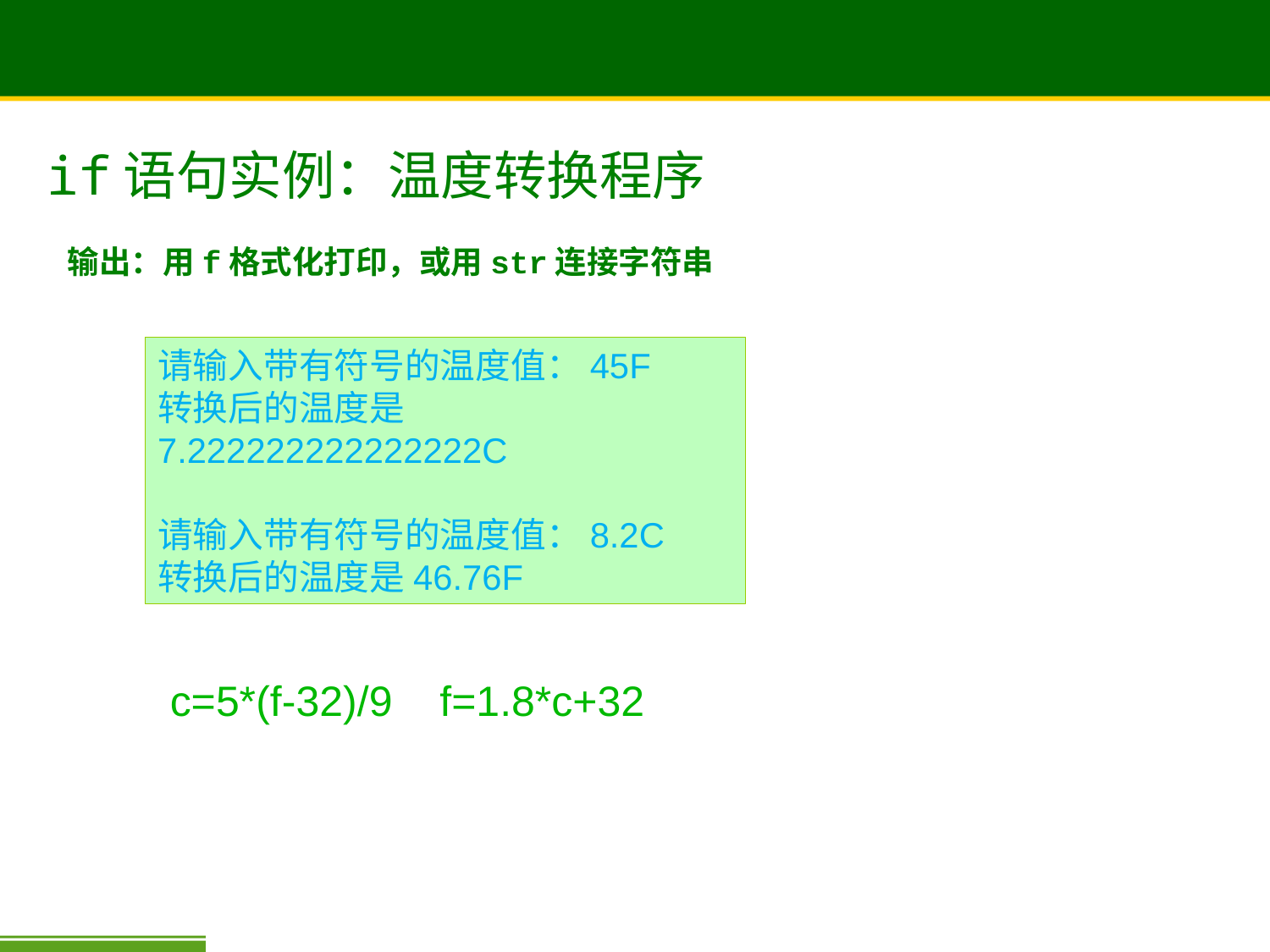

if语句实例：温度转换程序
输出：用f格式化打印，或用str连接字符串
请输入带有符号的温度值：45F
转换后的温度是7.222222222222222C

请输入带有符号的温度值：8.2C
转换后的温度是46.76F
c=5*(f-32)/9    f=1.8*c+32